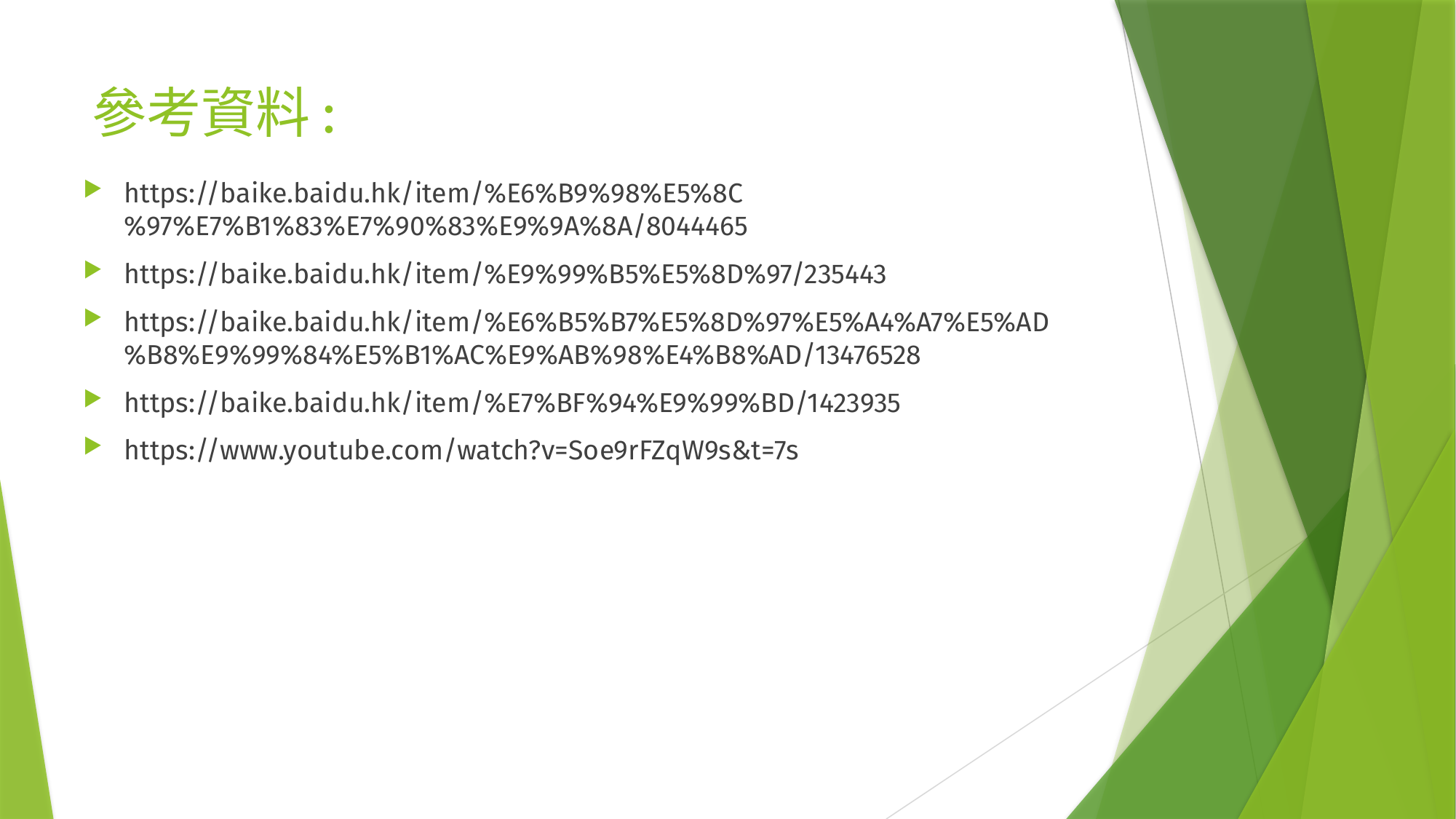

# 參考資料:
https://baike.baidu.hk/item/%E6%B9%98%E5%8C%97%E7%B1%83%E7%90%83%E9%9A%8A/8044465
https://baike.baidu.hk/item/%E9%99%B5%E5%8D%97/235443
https://baike.baidu.hk/item/%E6%B5%B7%E5%8D%97%E5%A4%A7%E5%AD%B8%E9%99%84%E5%B1%AC%E9%AB%98%E4%B8%AD/13476528
https://baike.baidu.hk/item/%E7%BF%94%E9%99%BD/1423935
https://www.youtube.com/watch?v=Soe9rFZqW9s&t=7s